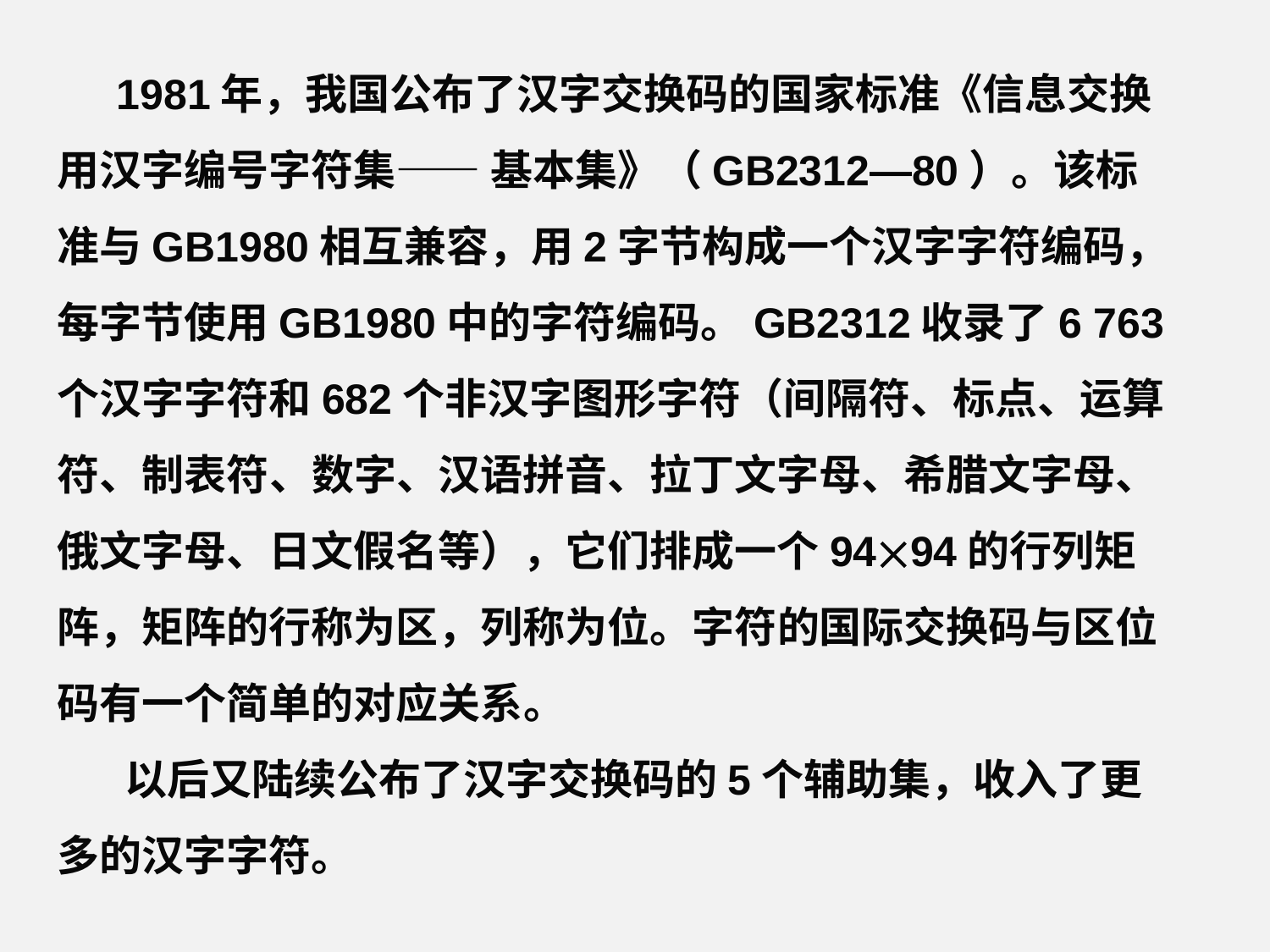

1981年，我国公布了汉字交换码的国家标准《信息交换用汉字编号字符集—— 基本集》（GB2312—80）。该标准与GB1980相互兼容，用2字节构成一个汉字字符编码，每字节使用GB1980中的字符编码。GB2312收录了6 763个汉字字符和682个非汉字图形字符（间隔符、标点、运算符、制表符、数字、汉语拼音、拉丁文字母、希腊文字母、俄文字母、日文假名等），它们排成一个94×94的行列矩阵，矩阵的行称为区，列称为位。字符的国际交换码与区位码有一个简单的对应关系。
      以后又陆续公布了汉字交换码的5个辅助集，收入了更多的汉字字符。
39